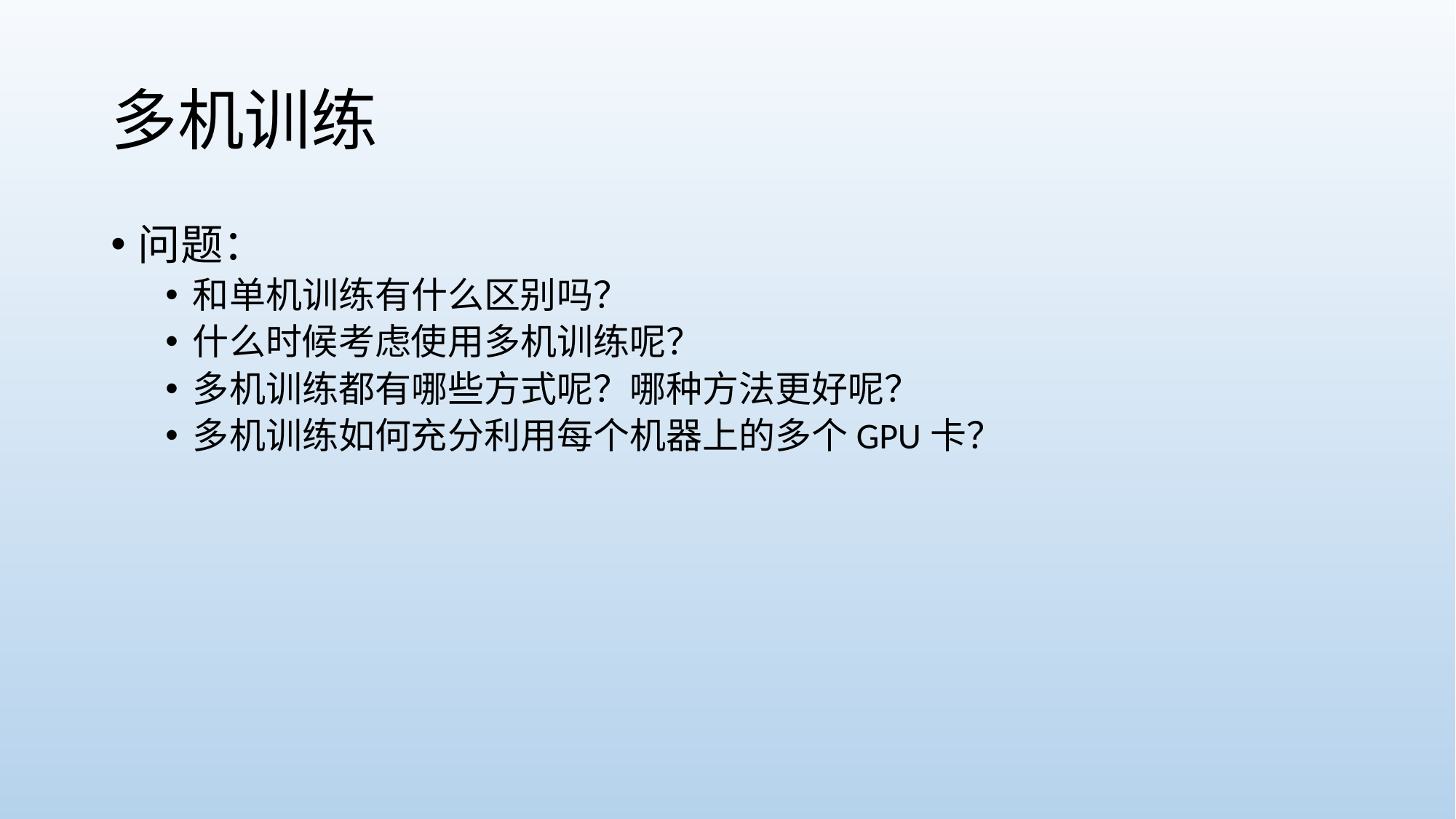

# 多机训练
问题：
和单机训练有什么区别吗？
什么时候考虑使用多机训练呢？
多机训练都有哪些方式呢？哪种方法更好呢？
多机训练如何充分利用每个机器上的多个GPU卡？